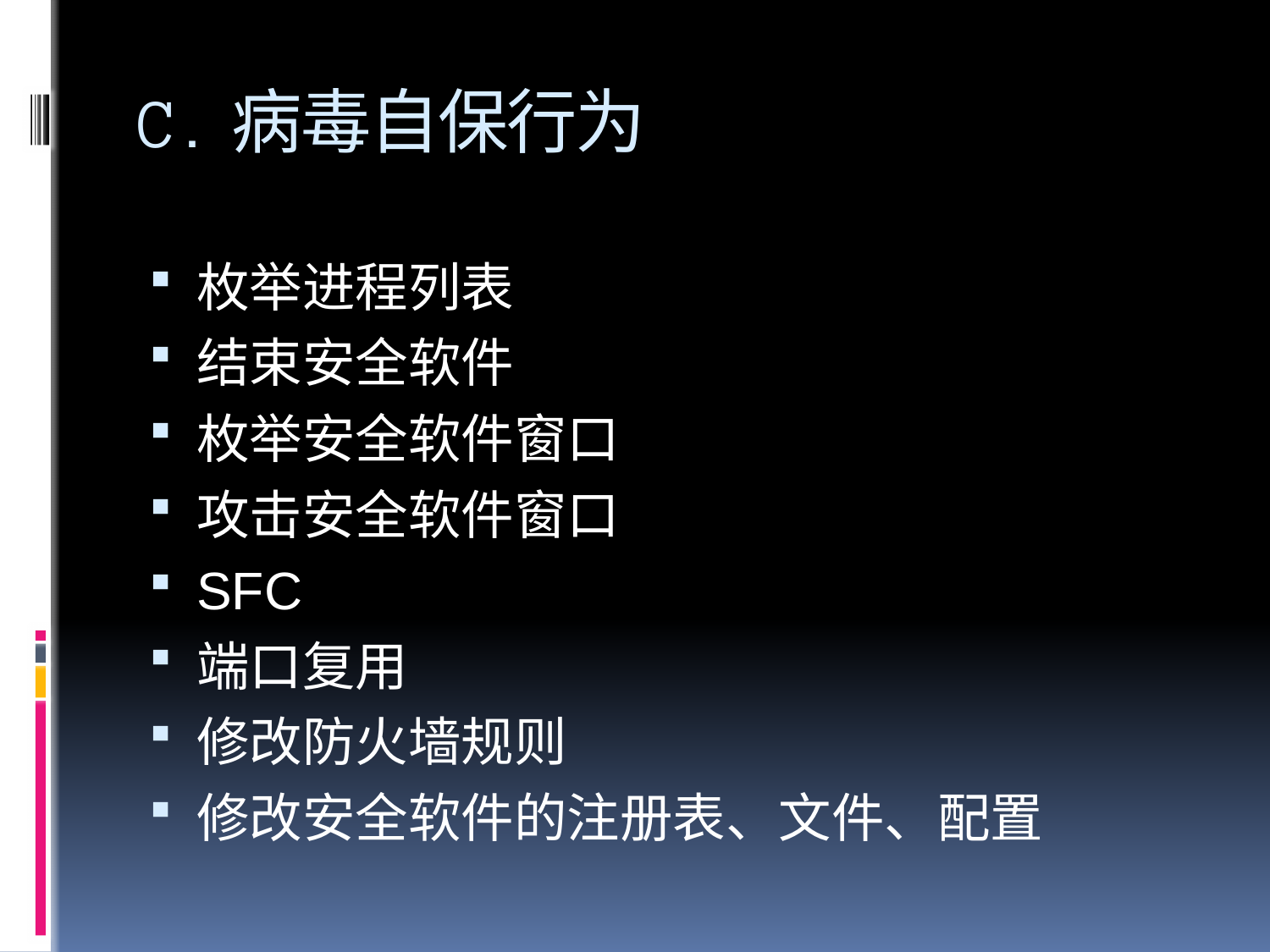

# C.病毒自保行为
枚举进程列表
结束安全软件
枚举安全软件窗口
攻击安全软件窗口
SFC
端口复用
修改防火墙规则
修改安全软件的注册表、文件、配置